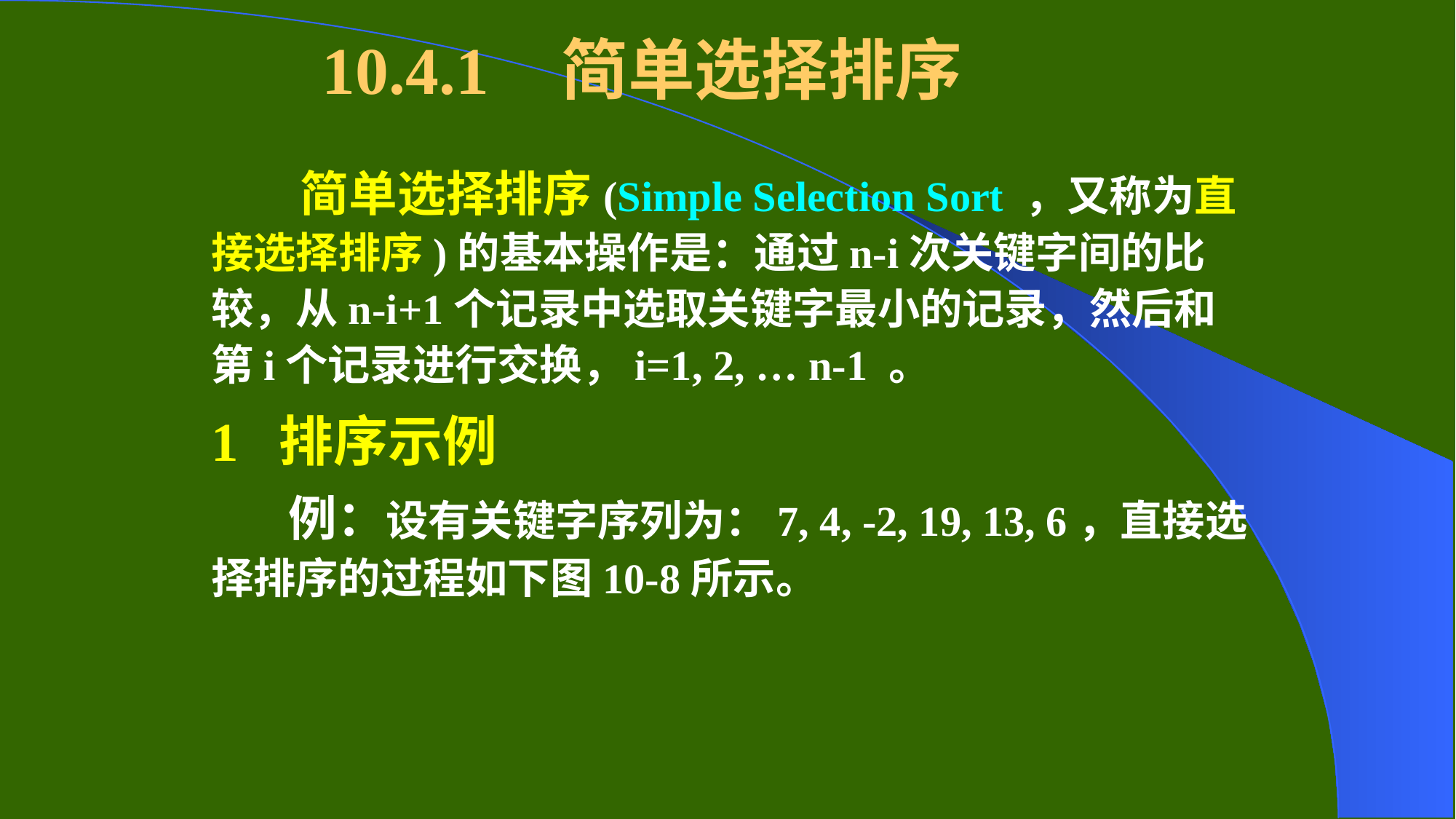

# 10.4.1   简单选择排序
       简单选择排序(Simple Selection Sort ，又称为直接选择排序)的基本操作是：通过n-i次关键字间的比较，从n-i+1个记录中选取关键字最小的记录，然后和第i个记录进行交换，i=1, 2, … n-1 。
1  排序示例
       例：设有关键字序列为：7, 4, -2, 19, 13, 6，直接选择排序的过程如下图10-8所示。